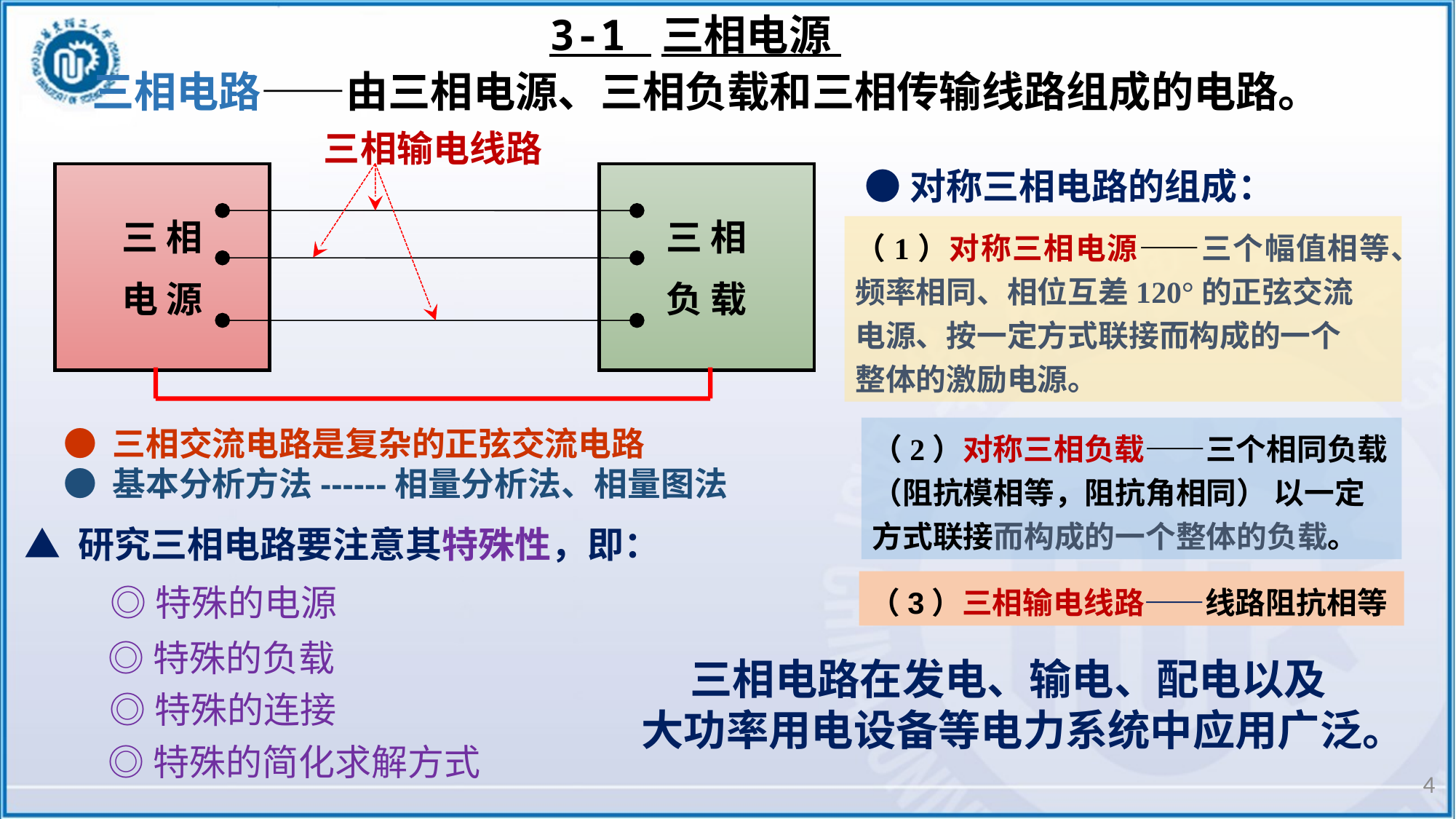

3-1 三相电源
    三相电路——由三相电源、三相负载和三相传输线路组成的电路。
三相输电线路

三 相
电 源

三 相
负 载

●对称三相电路的组成：
（1）对称三相电源——三个幅值相等、
频率相同、相位互差120°的正弦交流
电源、按一定方式联接而构成的一个
整体的激励电源。
● 三相交流电路是复杂的正弦交流电路
● 基本分析方法------相量分析法、相量图法
（2）对称三相负载——三个相同负载
（阻抗模相等，阻抗角相同） 以一定
方式联接而构成的一个整体的负载。
 ▲ 研究三相电路要注意其特殊性，即：
（3）三相输电线路——线路阻抗相等
 ◎特殊的电源
◎特殊的负载
 ◎特殊的连接
 ◎特殊的简化求解方式
    三相电路在发电、输电、配电以及
大功率用电设备等电力系统中应用广泛。
4
4